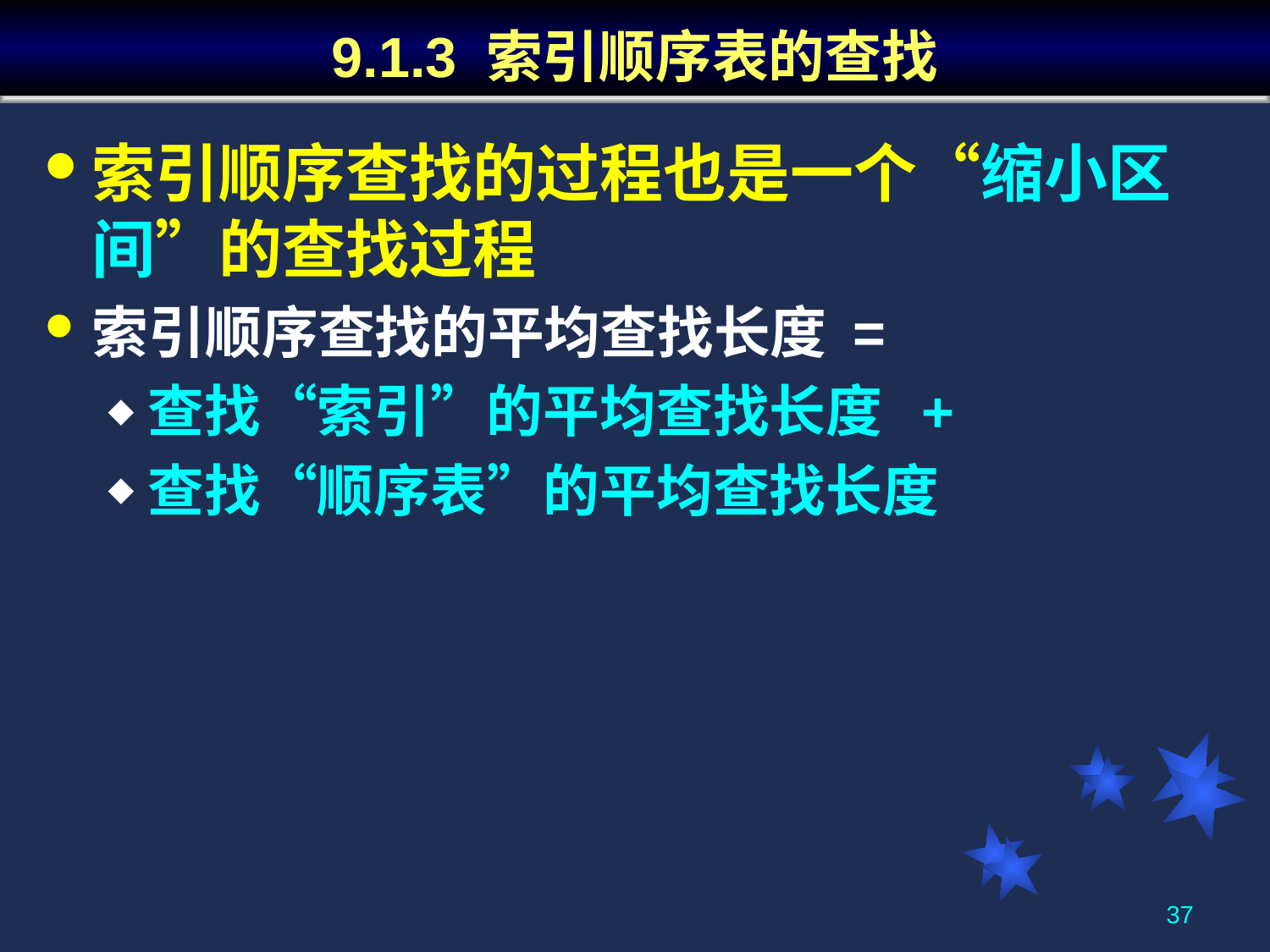

# 9.1.3 索引顺序表的查找
索引顺序查找的过程也是一个“缩小区间”的查找过程
索引顺序查找的平均查找长度 =
查找“索引”的平均查找长度  +
查找“顺序表”的平均查找长度
37